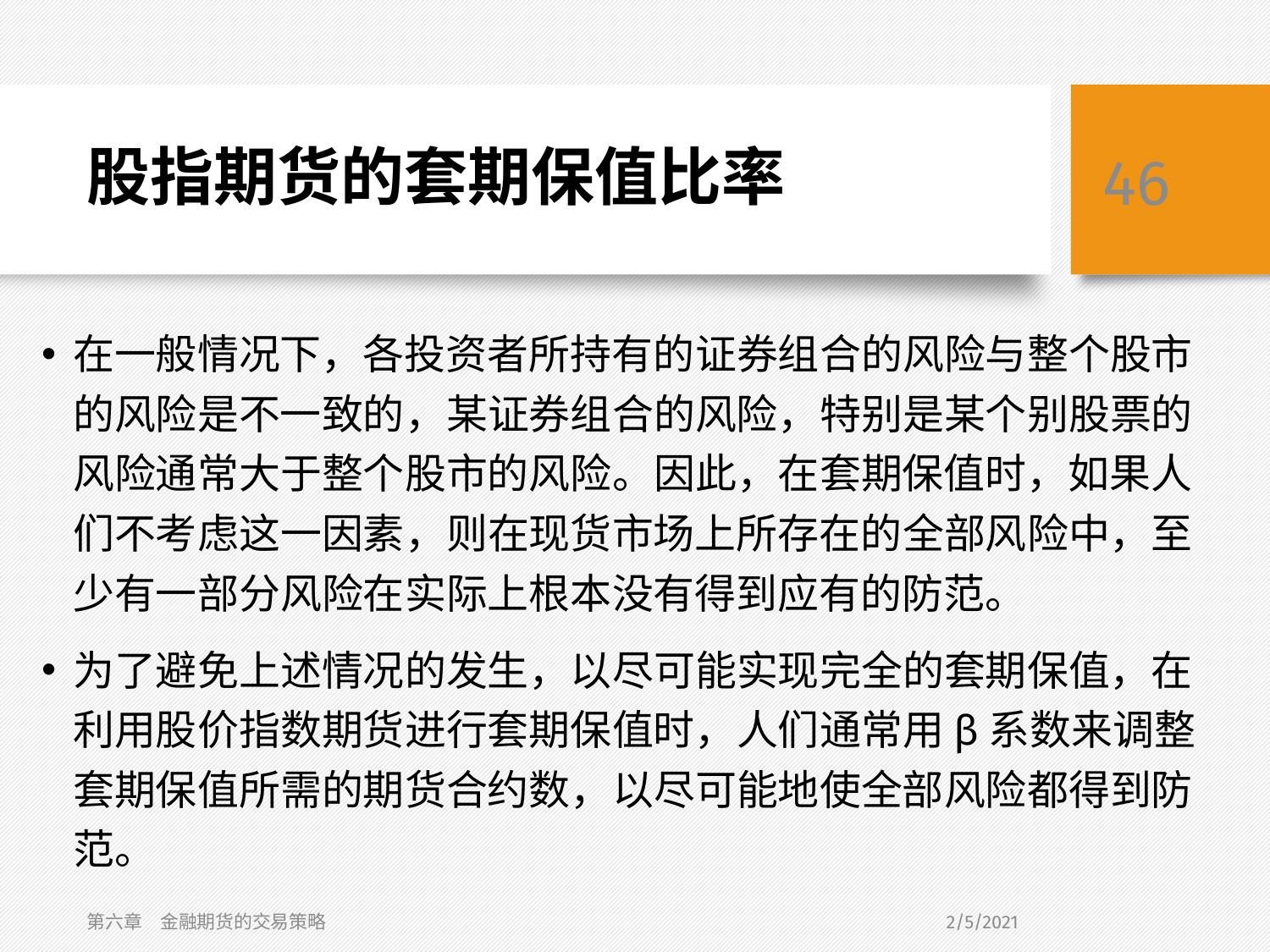

# 股指期货的套期保值比率
46
在一般情况下，各投资者所持有的证券组合的风险与整个股市的风险是不一致的，某证券组合的风险，特别是某个别股票的风险通常大于整个股市的风险。因此，在套期保值时，如果人们不考虑这一因素，则在现货市场上所存在的全部风险中，至少有一部分风险在实际上根本没有得到应有的防范。
为了避免上述情况的发生，以尽可能实现完全的套期保值，在利用股价指数期货进行套期保值时，人们通常用β系数来调整套期保值所需的期货合约数，以尽可能地使全部风险都得到防范。

2/5/2021
第六章　金融期货的交易策略